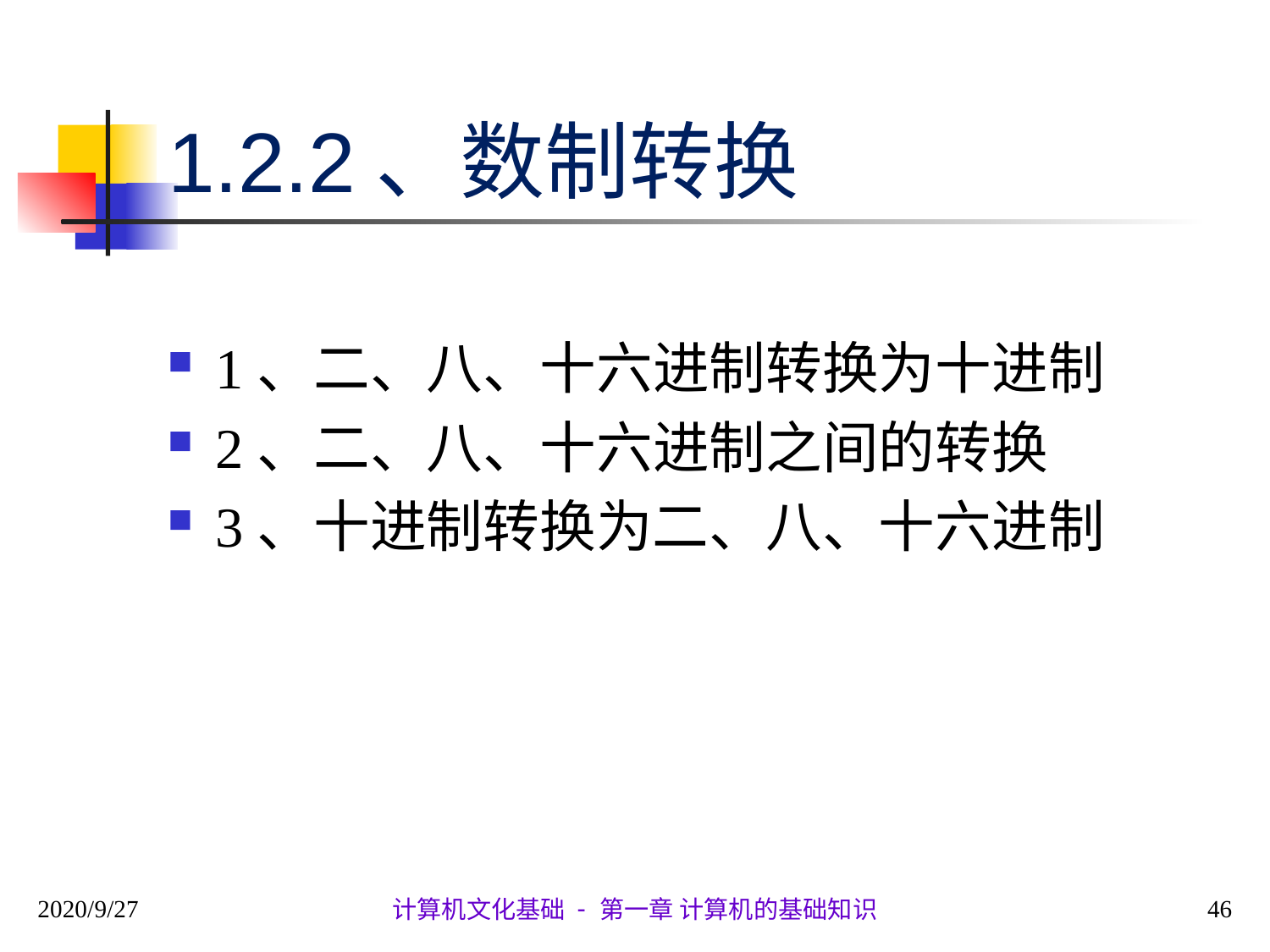

# 1.2.2、数制转换

1、二、八、十六进制转换为十进制
2、二、八、十六进制之间的转换
3、十进制转换为二、八、十六进制
2020/9/27
46
计算机文化基础 - 第一章 计算机的基础知识